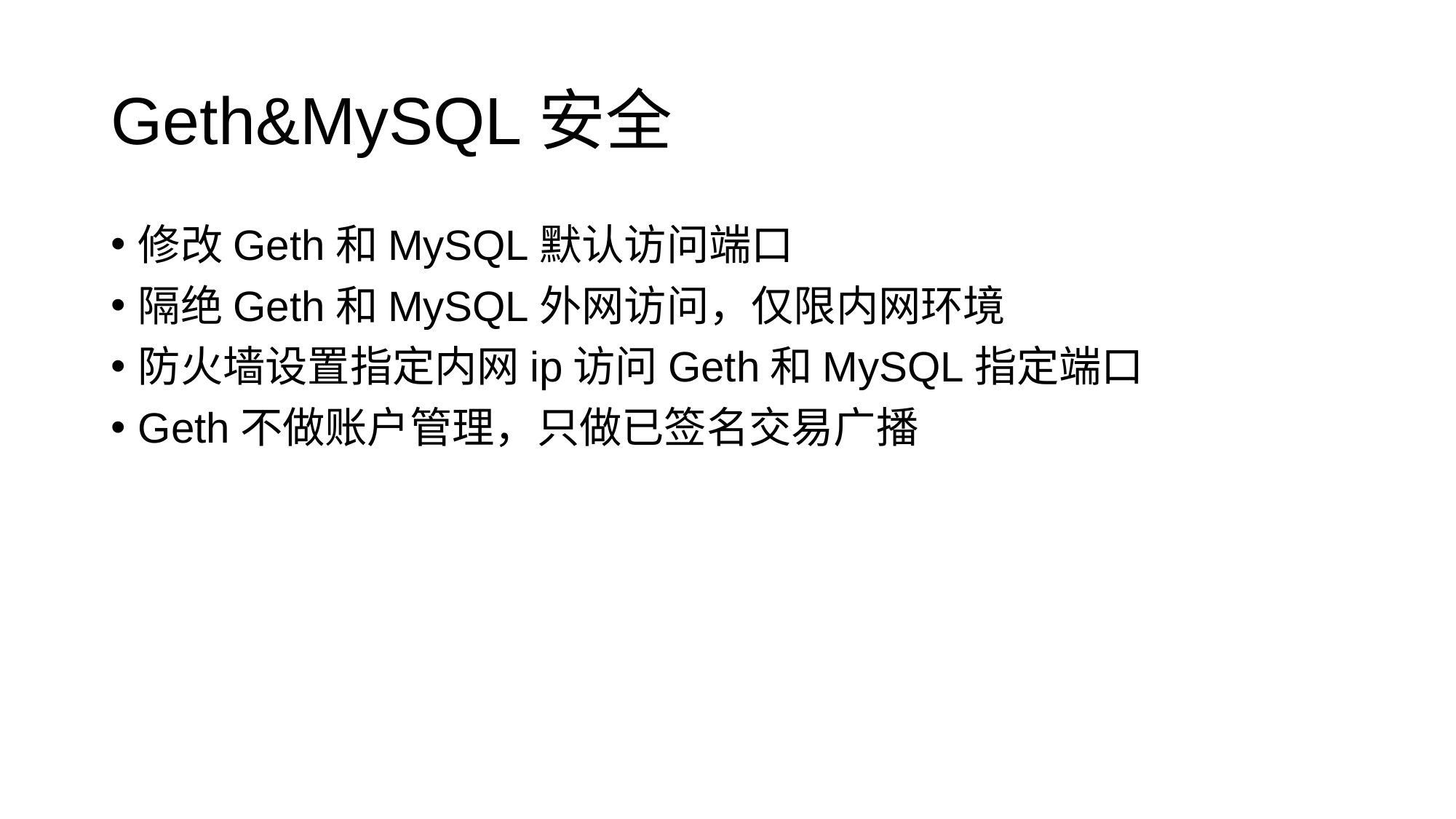

# Geth&MySQL安全
修改Geth和MySQL默认访问端口
隔绝Geth和MySQL外网访问，仅限内网环境
防火墙设置指定内网ip访问Geth和MySQL指定端口
Geth不做账户管理，只做已签名交易广播